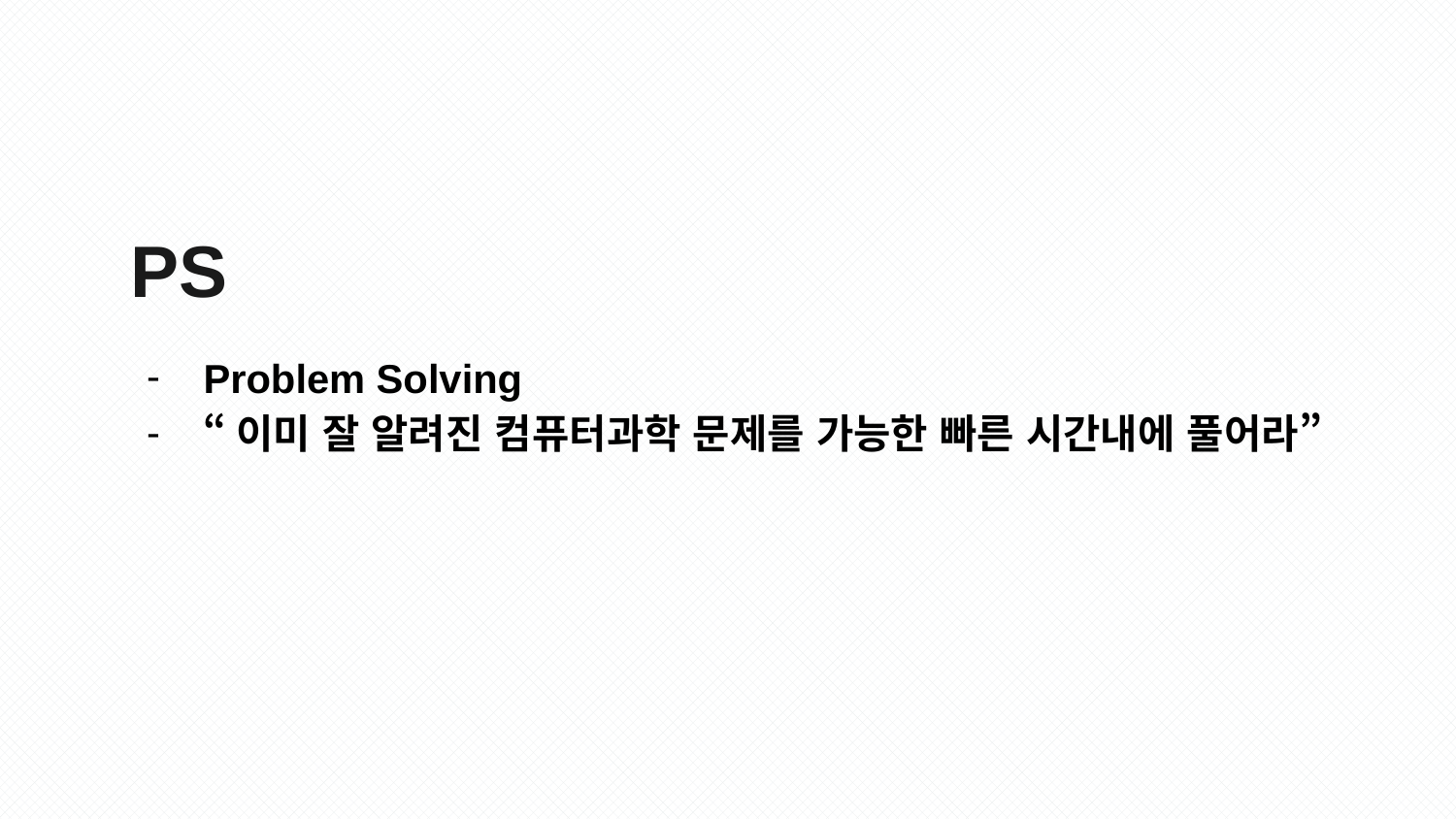

# PS
Problem Solving
“이미 잘 알려진 컴퓨터과학 문제를 가능한 빠른 시간내에 풀어라”